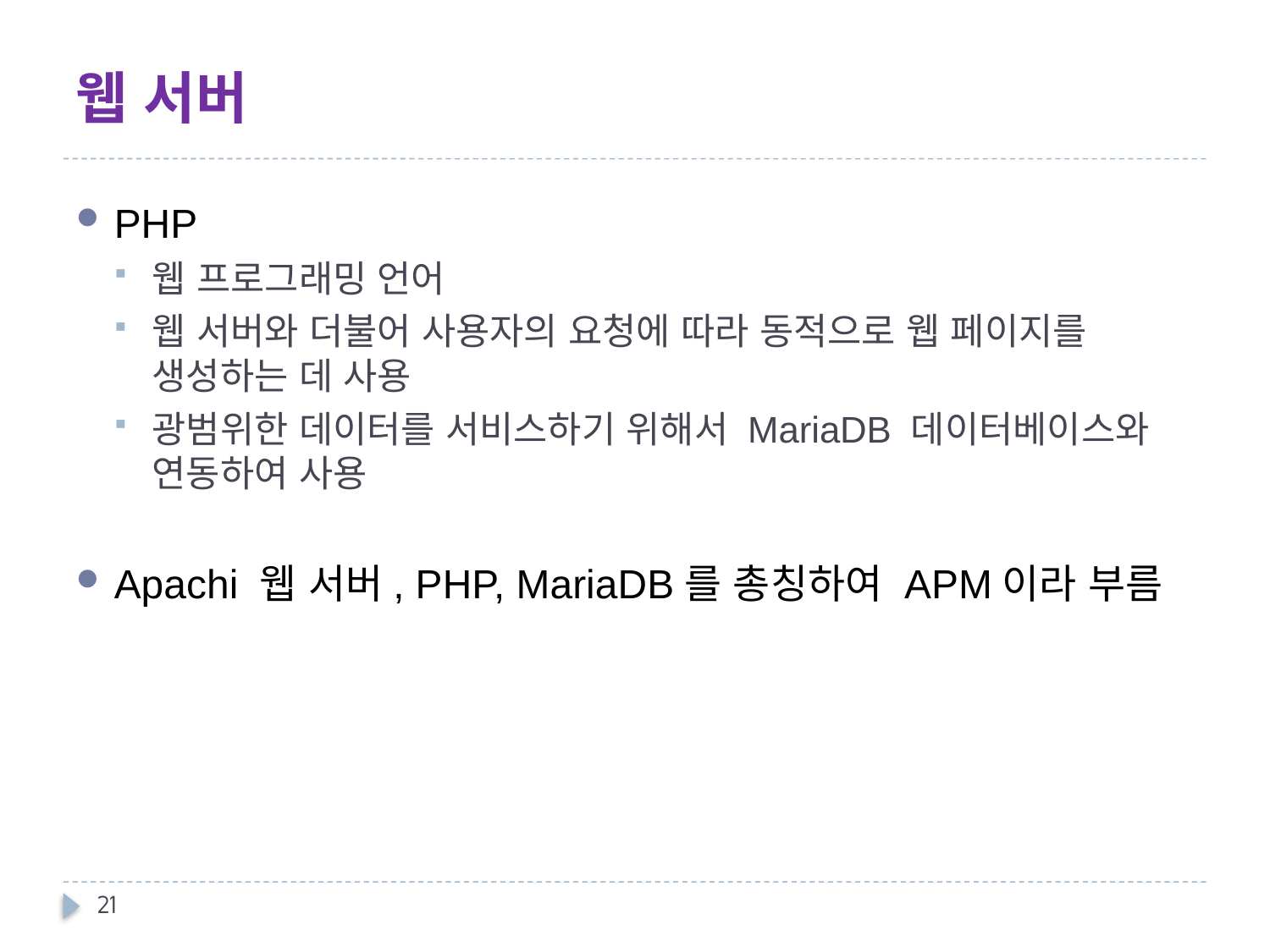

# 웹 서버
PHP
웹 프로그래밍 언어
웹 서버와 더불어 사용자의 요청에 따라 동적으로 웹 페이지를 생성하는 데 사용
광범위한 데이터를 서비스하기 위해서 MariaDB 데이터베이스와 연동하여 사용

Apachi 웹 서버, PHP, MariaDB를 총칭하여 APM이라 부름
21